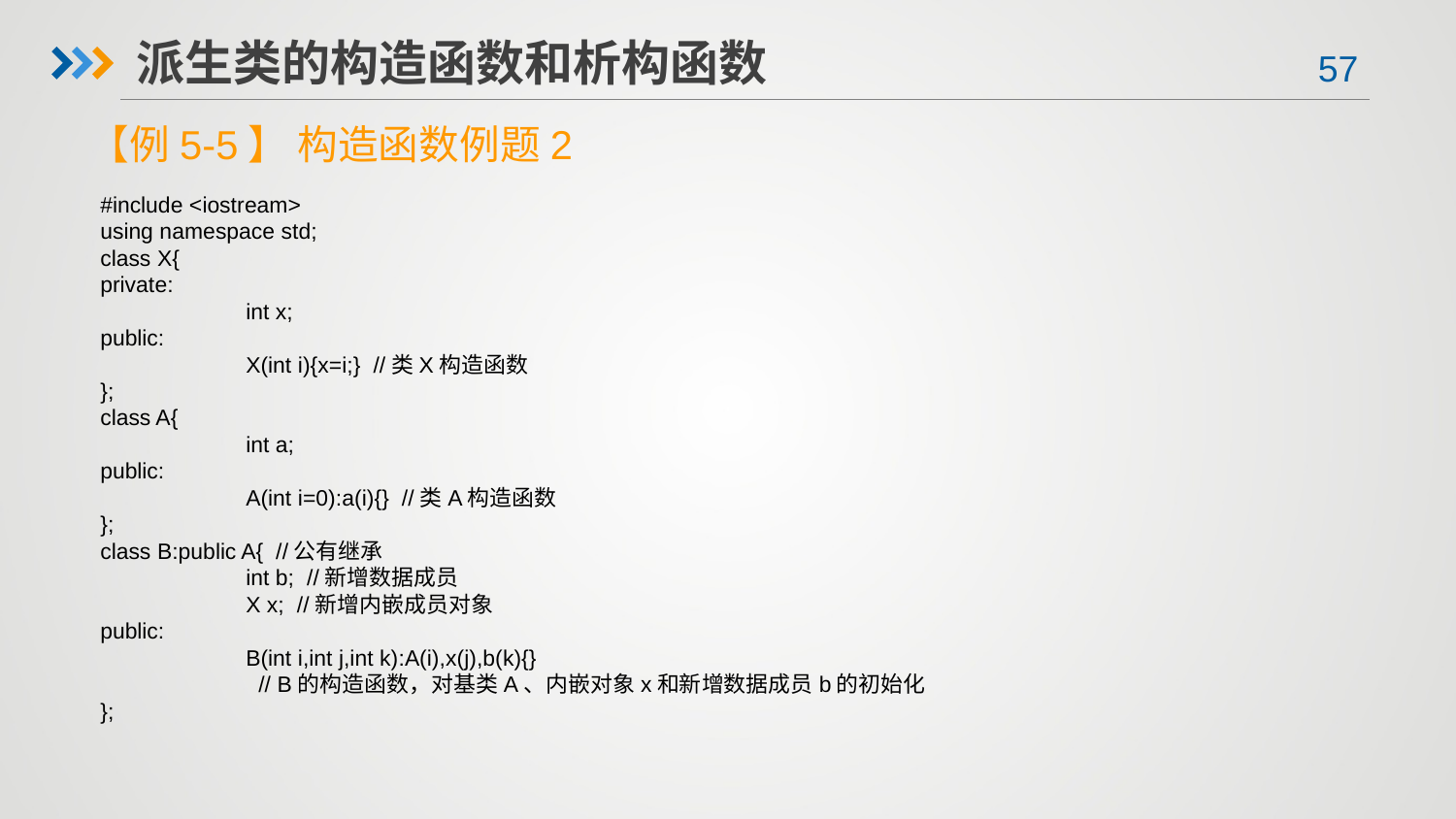

派生类的构造函数和析构函数
【例5-5】 构造函数例题2
#include <iostream>
using namespace std;
class X{
private:
 	int x;
public:
 	X(int i){x=i;}  //类X构造函数
};
class A{
 	int a;
public:
 	A(int i=0):a(i){}  //类A构造函数
};
class B:public A{  //公有继承
 	int b;  //新增数据成员
 	X x;  //新增内嵌成员对象
public:
 	B(int i,int j,int k):A(i),x(j),b(k){}
 	  // B的构造函数，对基类A、内嵌对象x和新增数据成员b的初始化
};